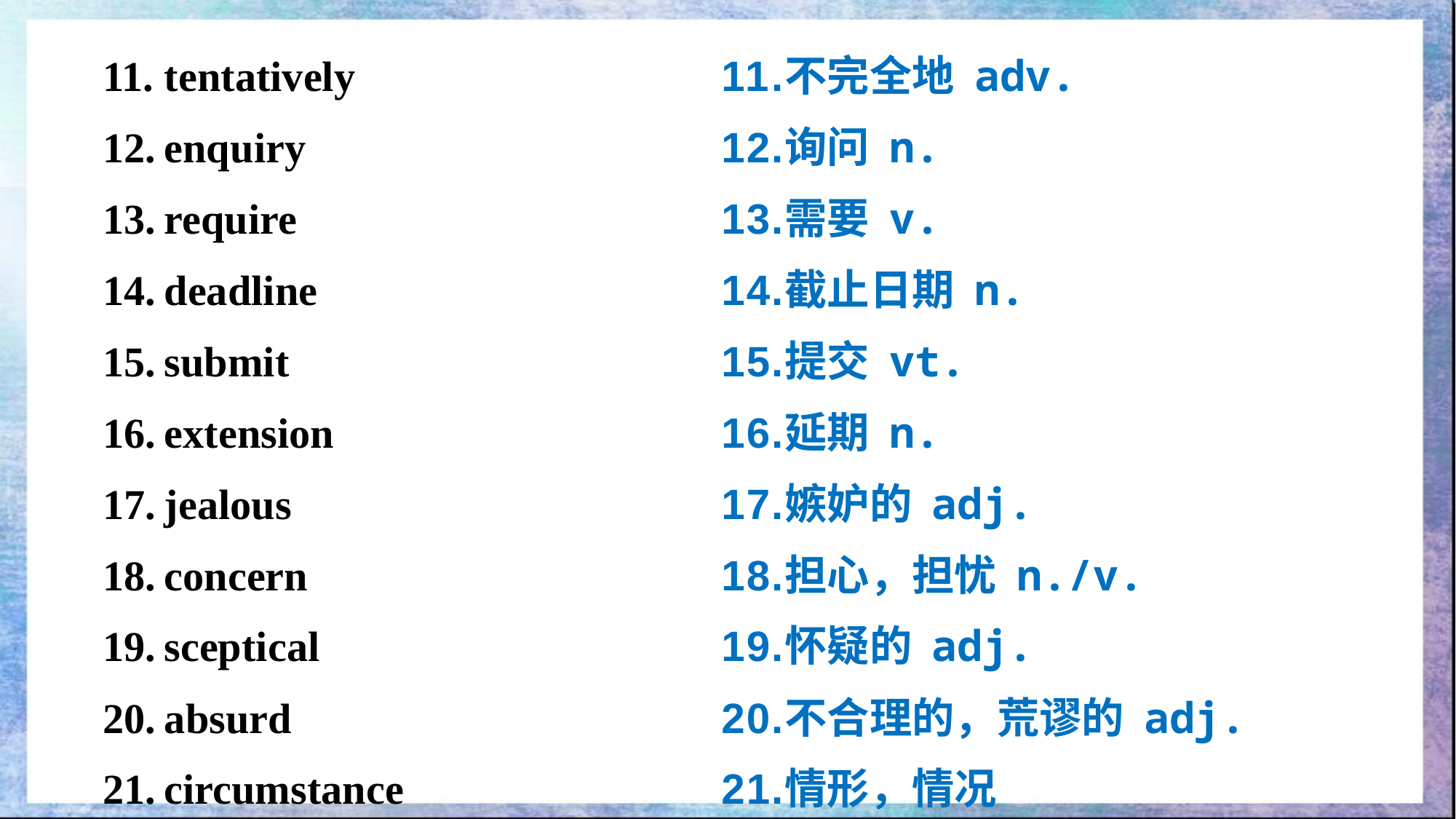

tentatively
enquiry
require
deadline
submit
extension
jealous
concern
sceptical
absurd
circumstance
不完全地 adv.
询问 n.
需要 v.
截止日期 n.
提交 vt.
延期 n.
嫉妒的 adj.
担心，担忧 n./v.
怀疑的 adj.
不合理的，荒谬的 adj.
情形，情况